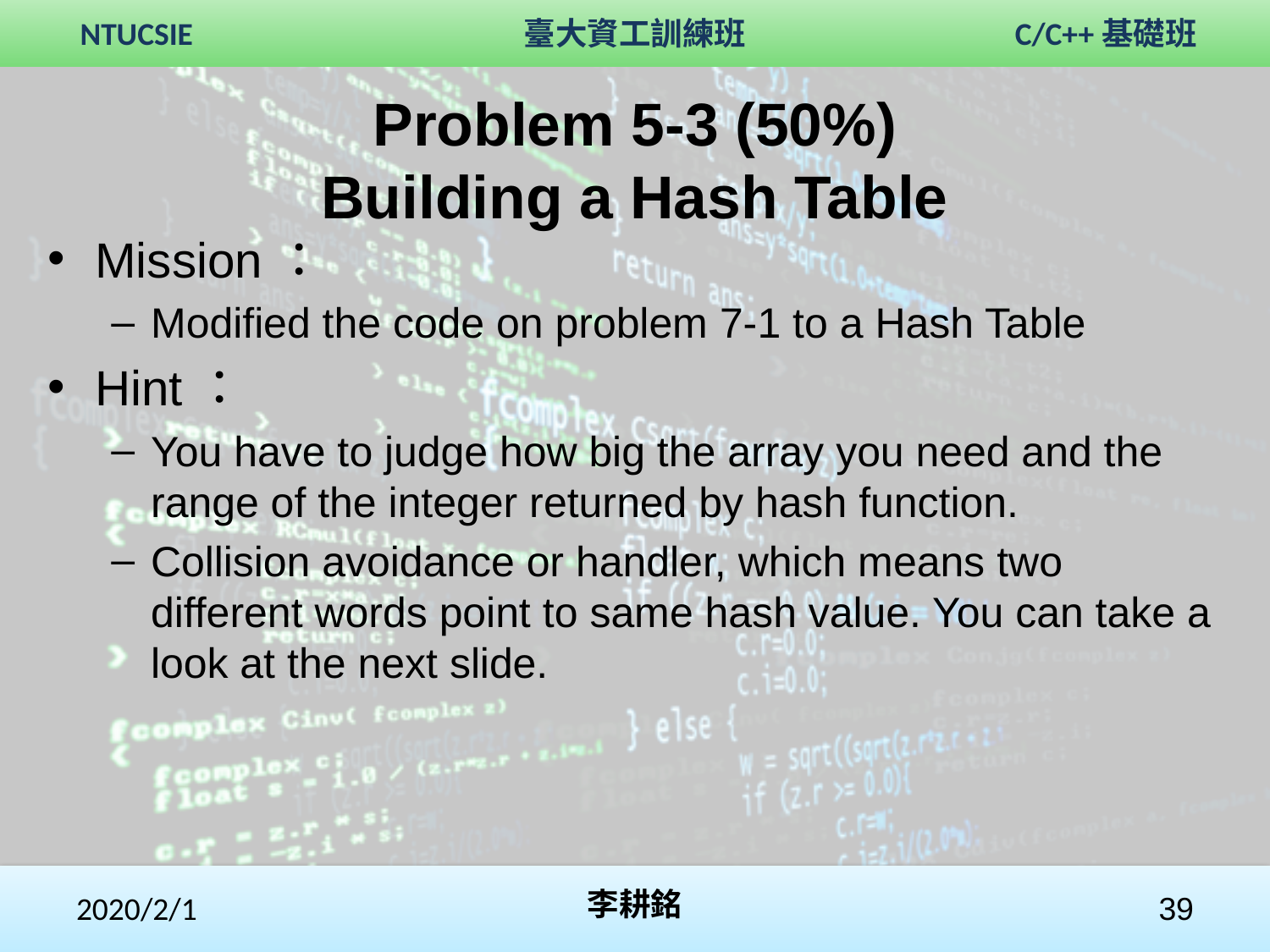

# Problem 5-3 (50%) Building a Hash Table
Mission：
Modified the code on problem 7-1 to a Hash Table
Hint：
You have to judge how big the array you need and the range of the integer returned by hash function.
Collision avoidance or handler, which means two different words point to same hash value. You can take a look at the next slide.

2020/2/1
李耕銘
39